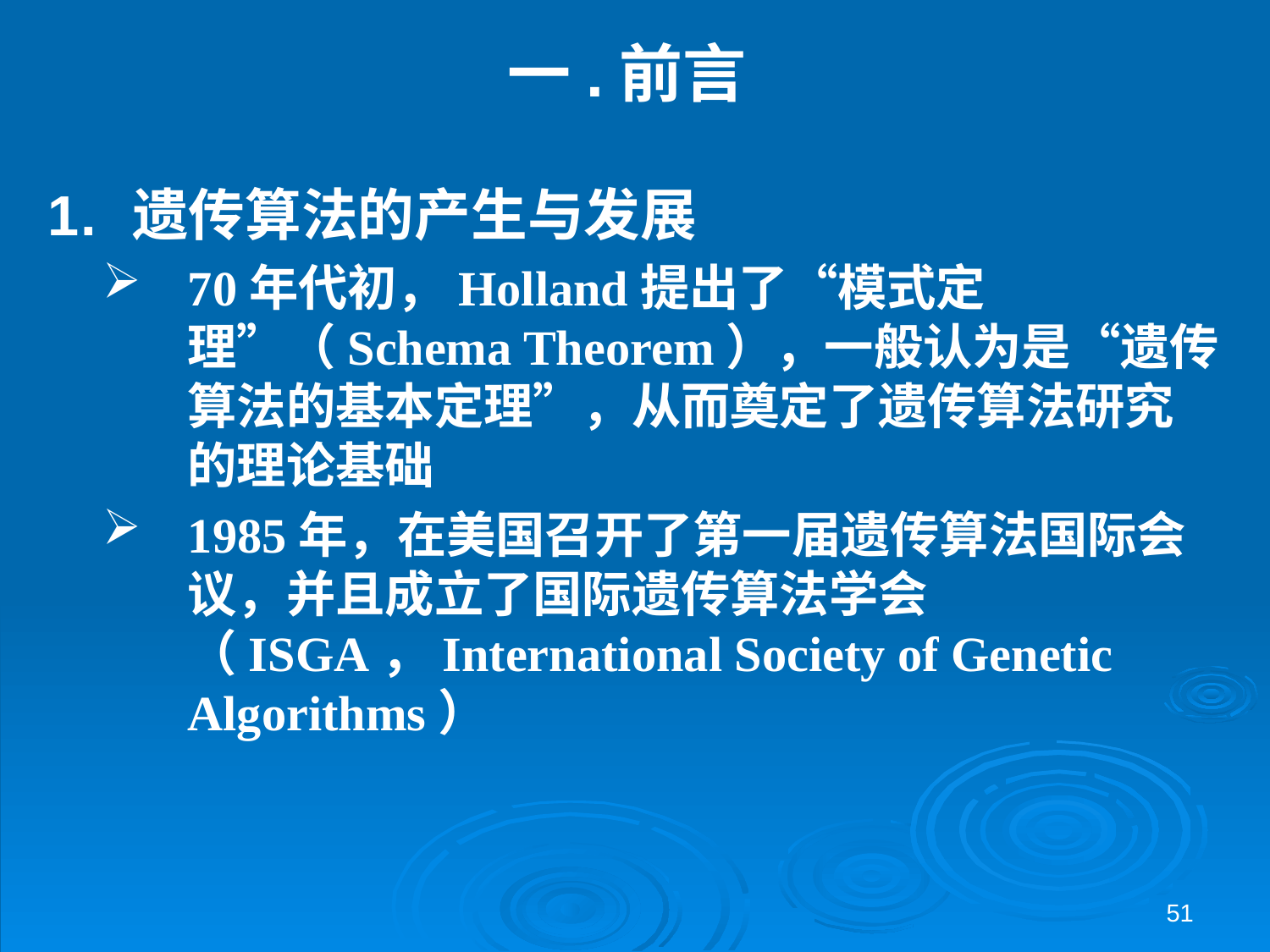

# 一.前言
遗传算法的产生与发展
70年代初，Holland提出了“模式定理”（Schema Theorem），一般认为是“遗传算法的基本定理”，从而奠定了遗传算法研究的理论基础
1985年，在美国召开了第一届遗传算法国际会议，并且成立了国际遗传算法学会（ISGA，International Society of Genetic Algorithms）
51